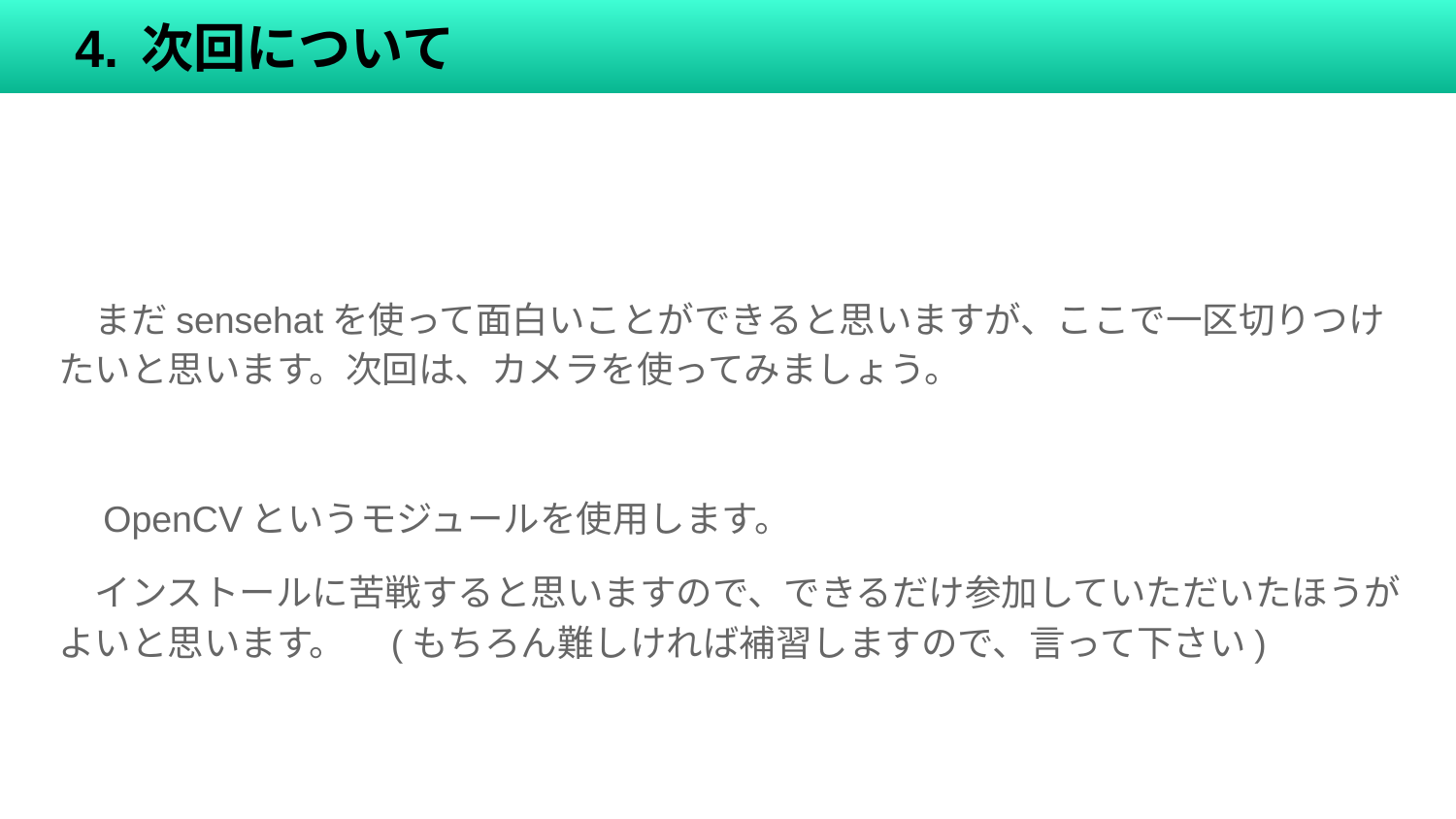

4. 次回について

　まだsensehatを使って面白いことができると思いますが、ここで一区切りつけたいと思います。次回は、カメラを使ってみましょう。

　OpenCVというモジュールを使用します。
　インストールに苦戦すると思いますので、できるだけ参加していただいたほうがよいと思います。　(もちろん難しければ補習しますので、言って下さい)